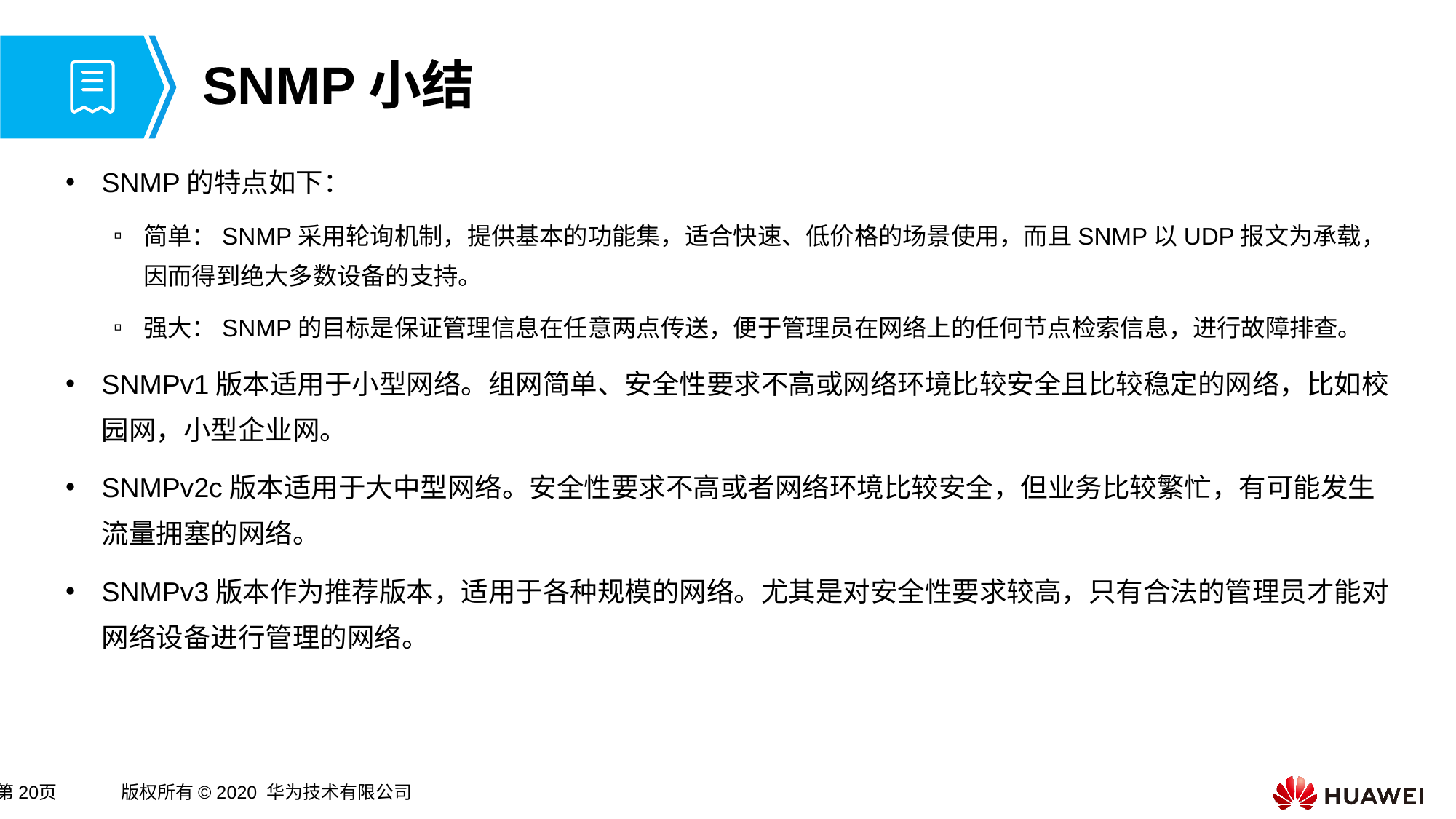

# SNMP小结
SNMP的特点如下：
简单：SNMP采用轮询机制，提供基本的功能集，适合快速、低价格的场景使用，而且SNMP以UDP报文为承载，因而得到绝大多数设备的支持。
强大：SNMP的目标是保证管理信息在任意两点传送，便于管理员在网络上的任何节点检索信息，进行故障排查。
SNMPv1版本适用于小型网络。组网简单、安全性要求不高或网络环境比较安全且比较稳定的网络，比如校园网，小型企业网。
SNMPv2c版本适用于大中型网络。安全性要求不高或者网络环境比较安全，但业务比较繁忙，有可能发生流量拥塞的网络。
SNMPv3版本作为推荐版本，适用于各种规模的网络。尤其是对安全性要求较高，只有合法的管理员才能对网络设备进行管理的网络。